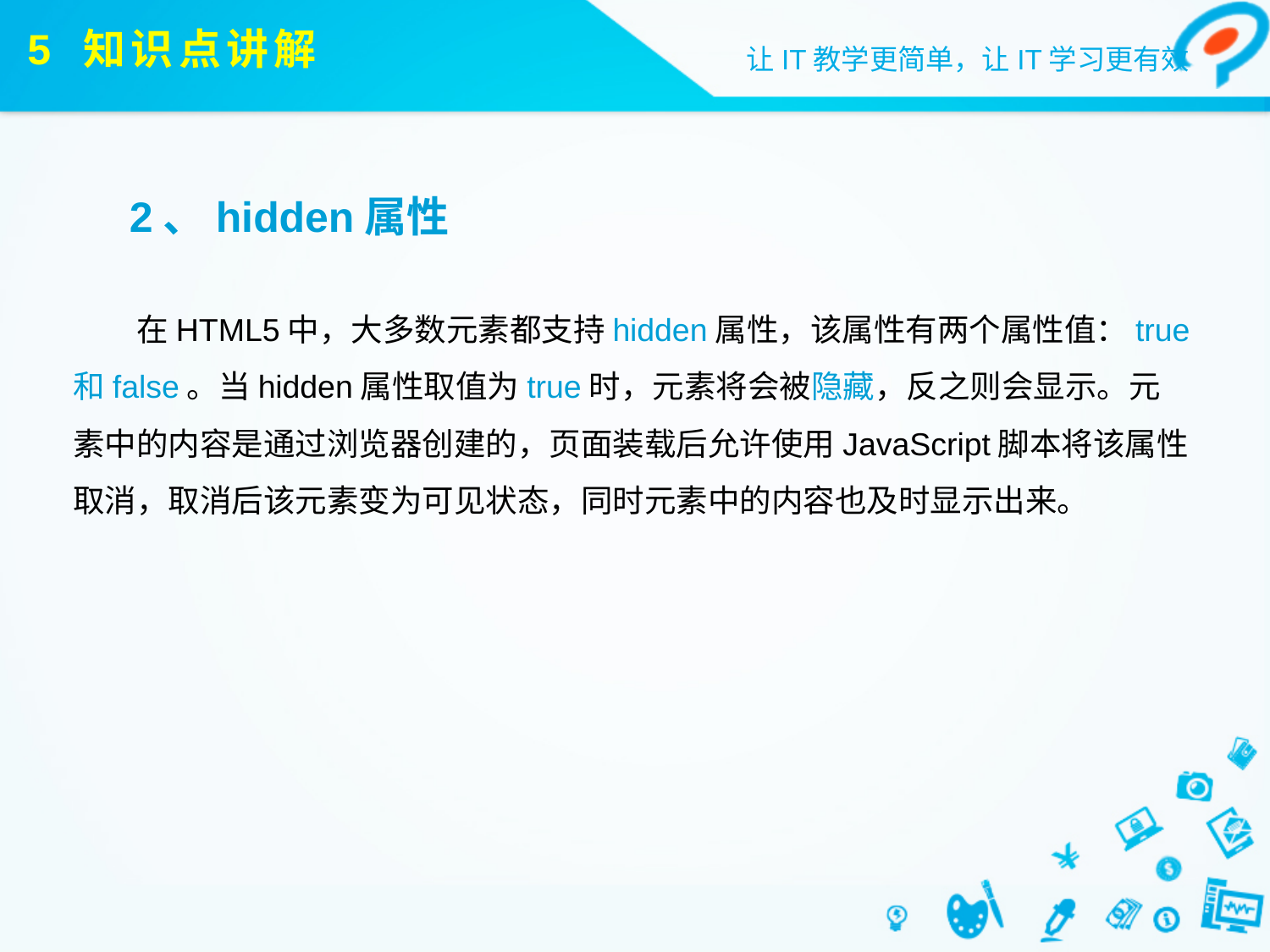

# 5 知识点讲解
2、hidden属性

在HTML5中，大多数元素都支持hidden属性，该属性有两个属性值：true和false。当hidden属性取值为true时，元素将会被隐藏，反之则会显示。元素中的内容是通过浏览器创建的，页面装载后允许使用JavaScript脚本将该属性取消，取消后该元素变为可见状态，同时元素中的内容也及时显示出来。